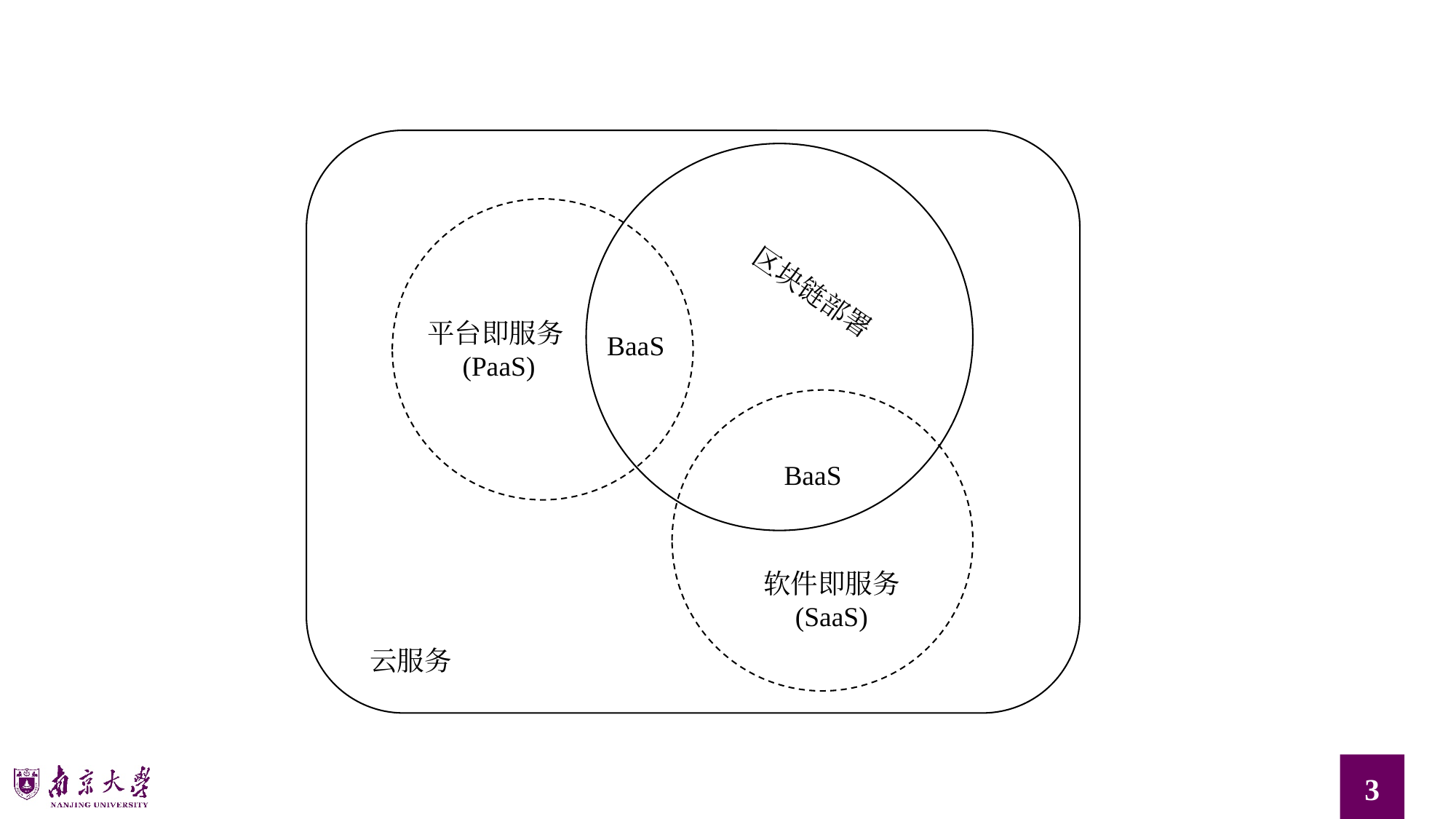

区块链部署
平台即服务(PaaS)
BaaS

BaaS
软件即服务
(SaaS)
云服务
3